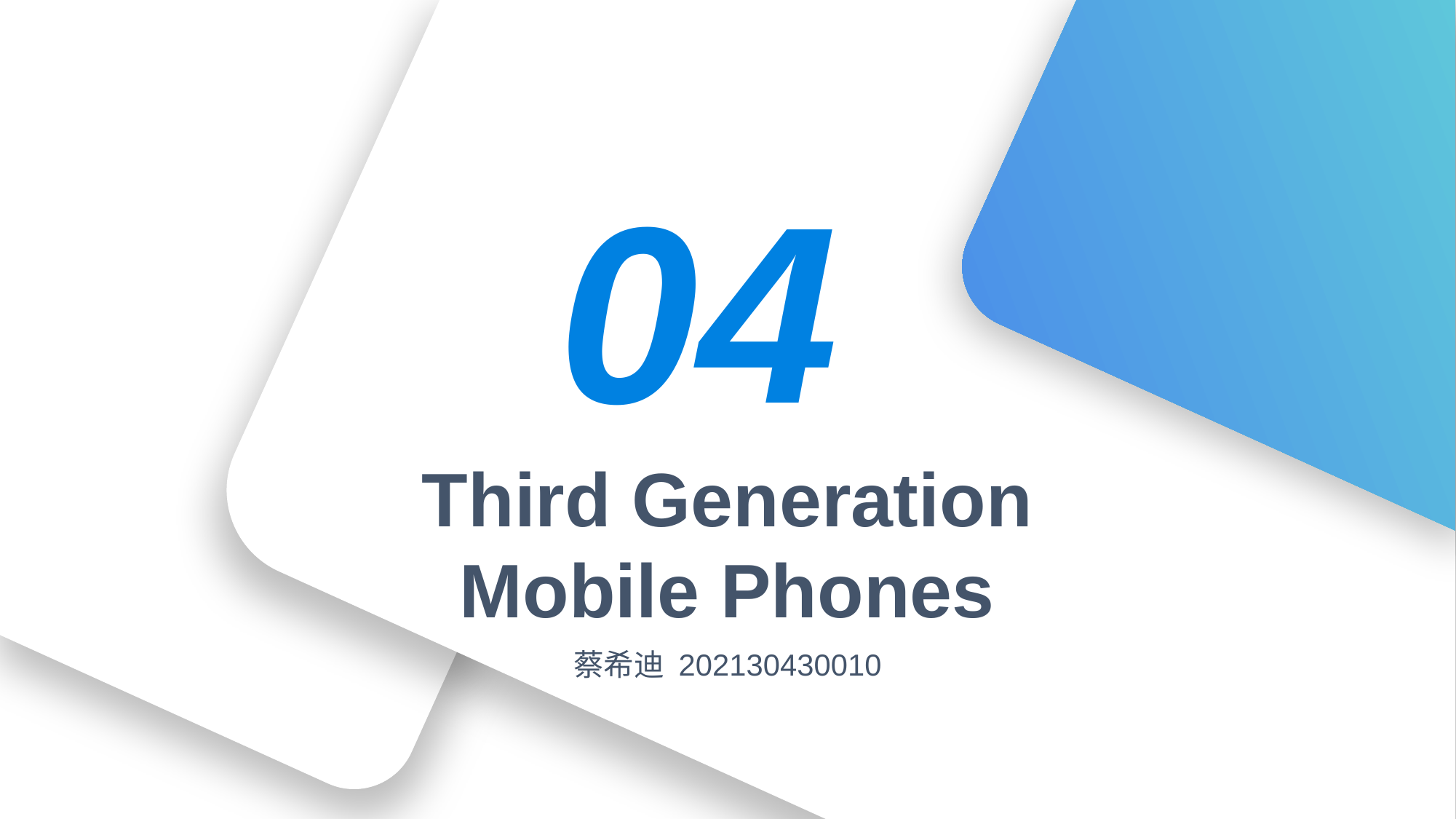

04
Third Generation Mobile Phones
蔡希迪 202130430010